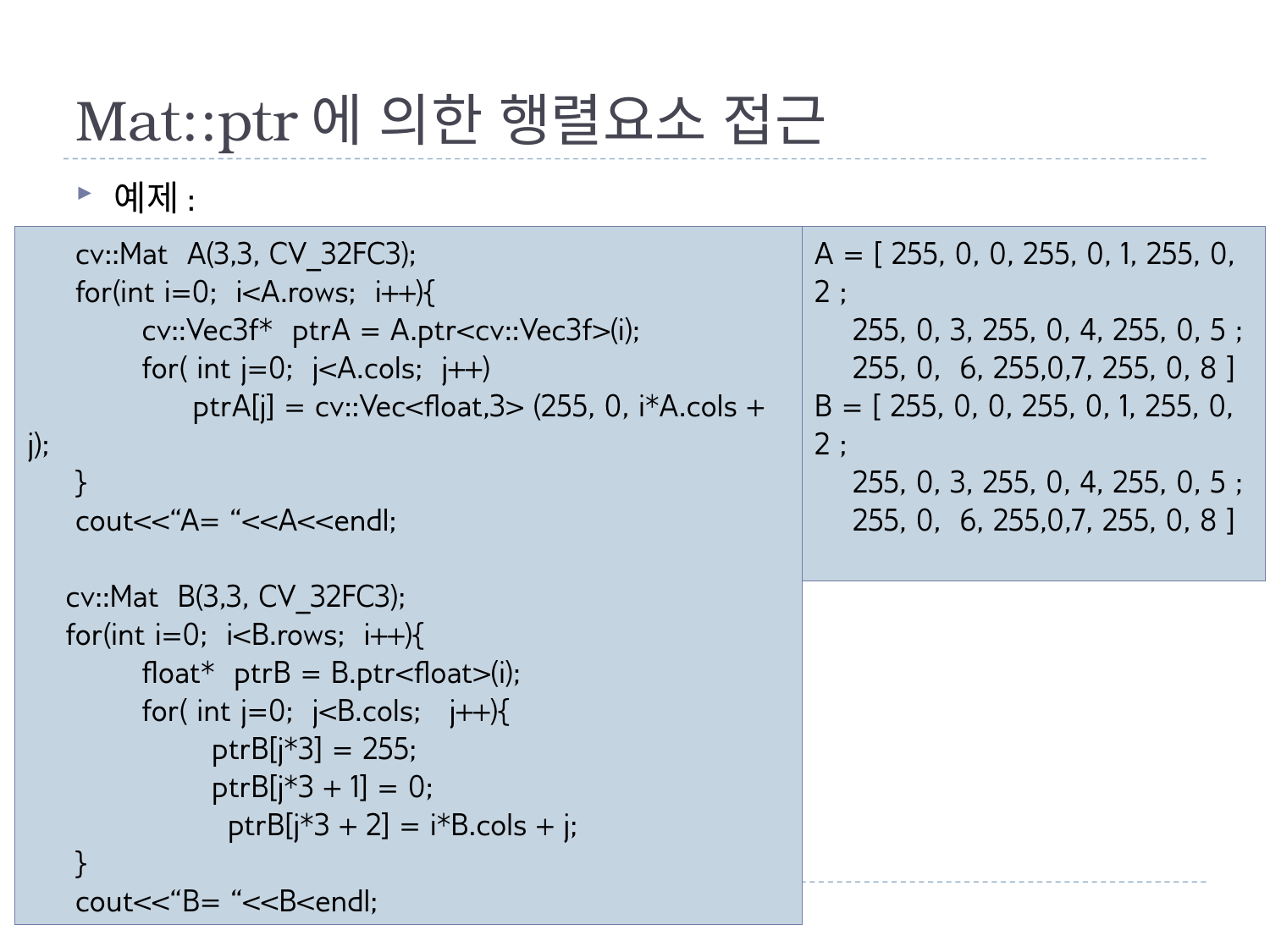

# Mat::ptr에 의한 행렬요소 접근
예제:
A = [ 255, 0, 0, 255, 0, 1, 255, 0, 2 ;
    255, 0, 3, 255, 0, 4, 255, 0, 5 ;
    255, 0,  6, 255,0,7, 255, 0, 8 ]
B = [ 255, 0, 0, 255, 0, 1, 255, 0, 2 ;
    255, 0, 3, 255, 0, 4, 255, 0, 5 ;
    255, 0,  6, 255,0,7, 255, 0, 8 ]

     cv::Mat  A(3,3, CV_32FC3);
     for(int i=0;  i<A.rows;  i++){
            cv::Vec3f*  ptrA = A.ptr<cv::Vec3f>(i);
            for( int j=0;  j<A.cols;  j++)
	    ptrA[j] = cv::Vec<float,3> (255, 0, i*A.cols + j);
     }
     cout<<“A= “<<A<<endl;

    cv::Mat  B(3,3, CV_32FC3);
    for(int i=0;  i<B.rows;  i++){
            float*  ptrB = B.ptr<float>(i);
            for( int j=0;  j<B.cols;   j++){
	      ptrB[j*3] = 255;
	      ptrB[j*3 + 1] = 0;
                     ptrB[j*3 + 2] = i*B.cols + j;
     }
     cout<<“B= “<<B<endl;